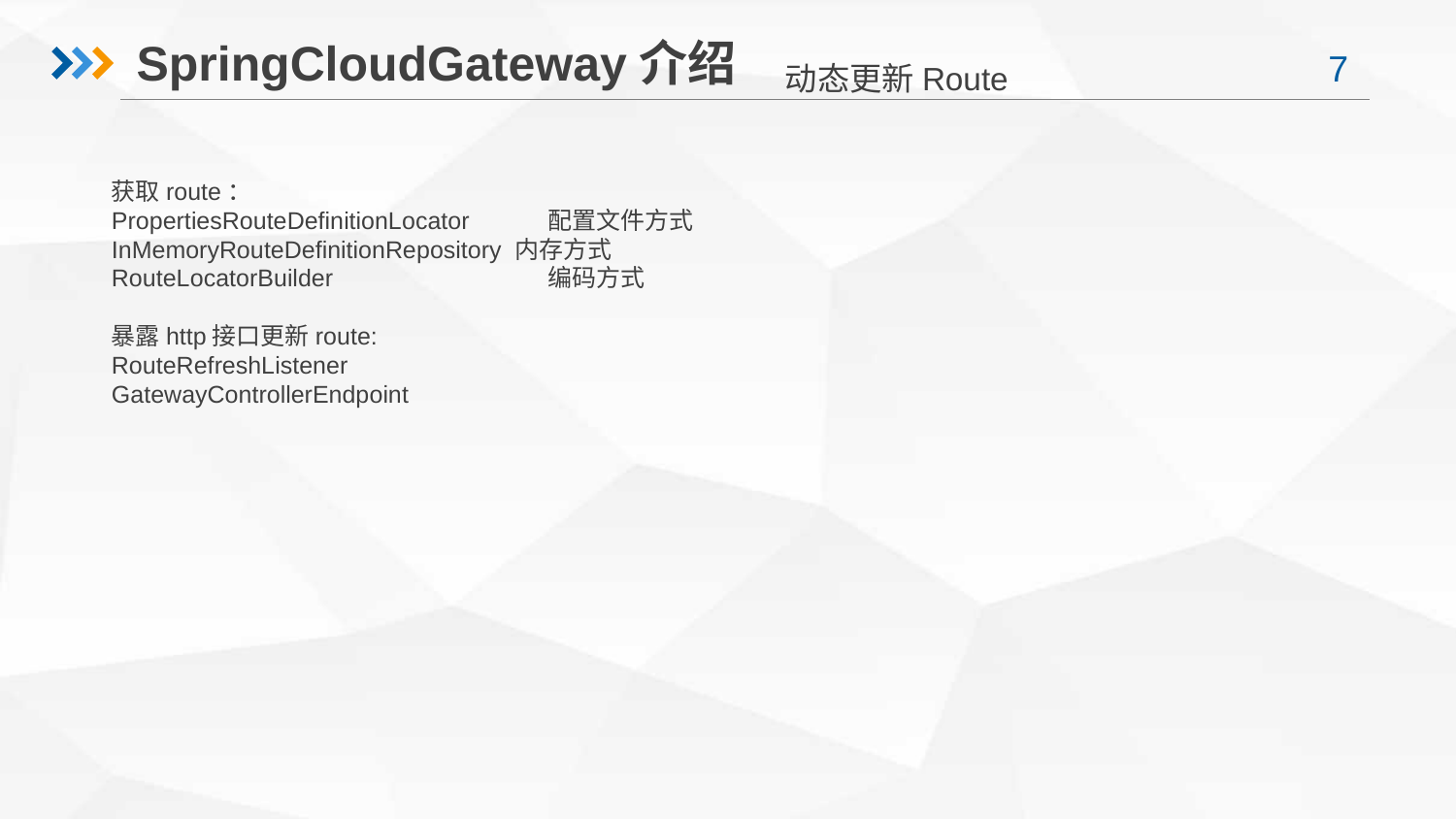

SpringCloudGateway介绍

动态更新Route
获取route：
PropertiesRouteDefinitionLocator    	配置文件方式
InMemoryRouteDefinitionRepository 内存方式
RouteLocatorBuilder                 	编码方式

暴露http接口更新route:
RouteRefreshListener
GatewayControllerEndpoint